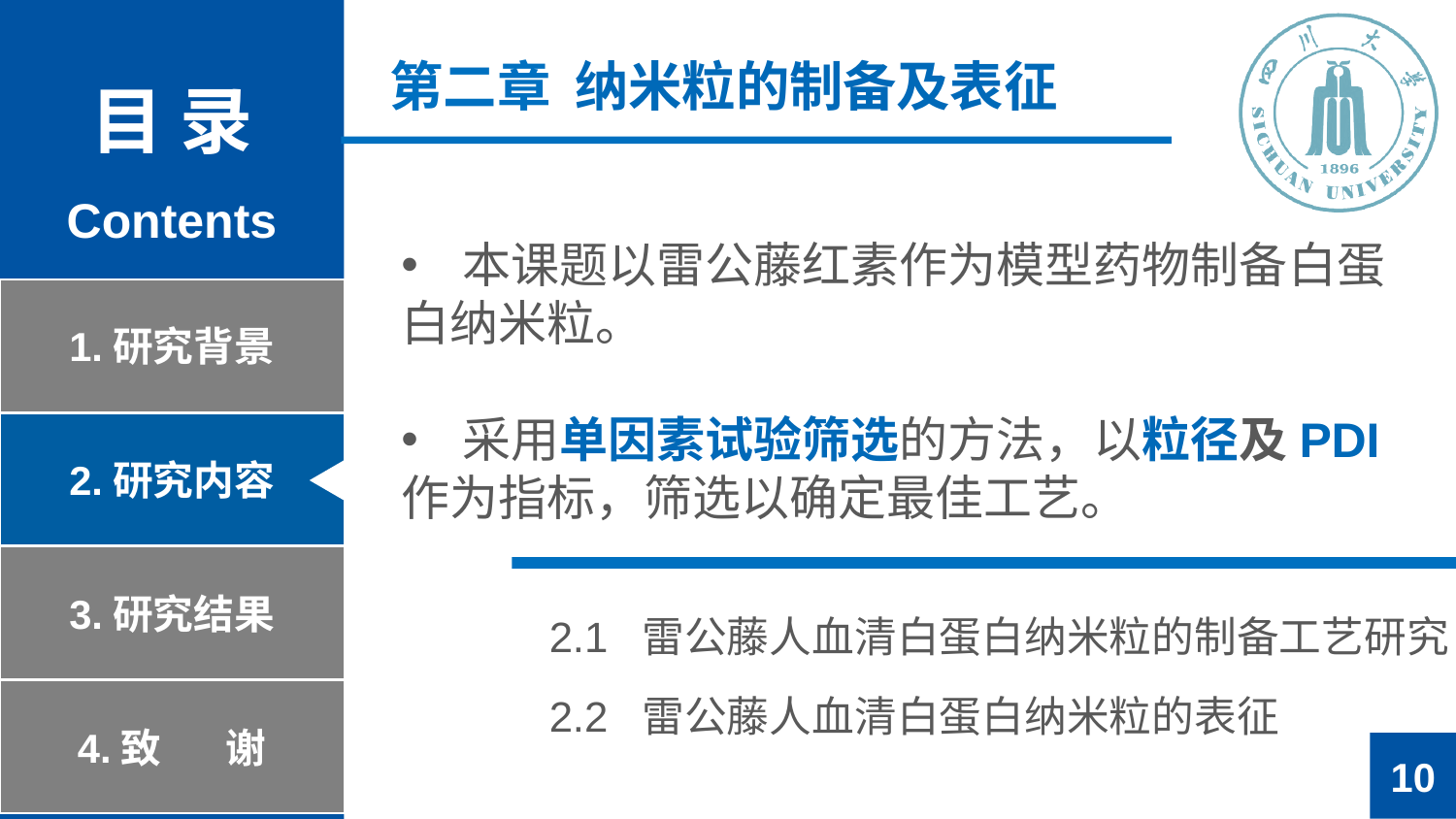

第二章  纳米粒的制备及表征

   本课题以雷公藤红素作为模型药物制备白蛋白纳米粒。

   采用单因素试验筛选的方法，以粒径及PDI作为指标，筛选以确定最佳工艺。

2.1  雷公藤人血清白蛋白纳米粒的制备工艺研究
2.2  雷公藤人血清白蛋白纳米粒的表征
10